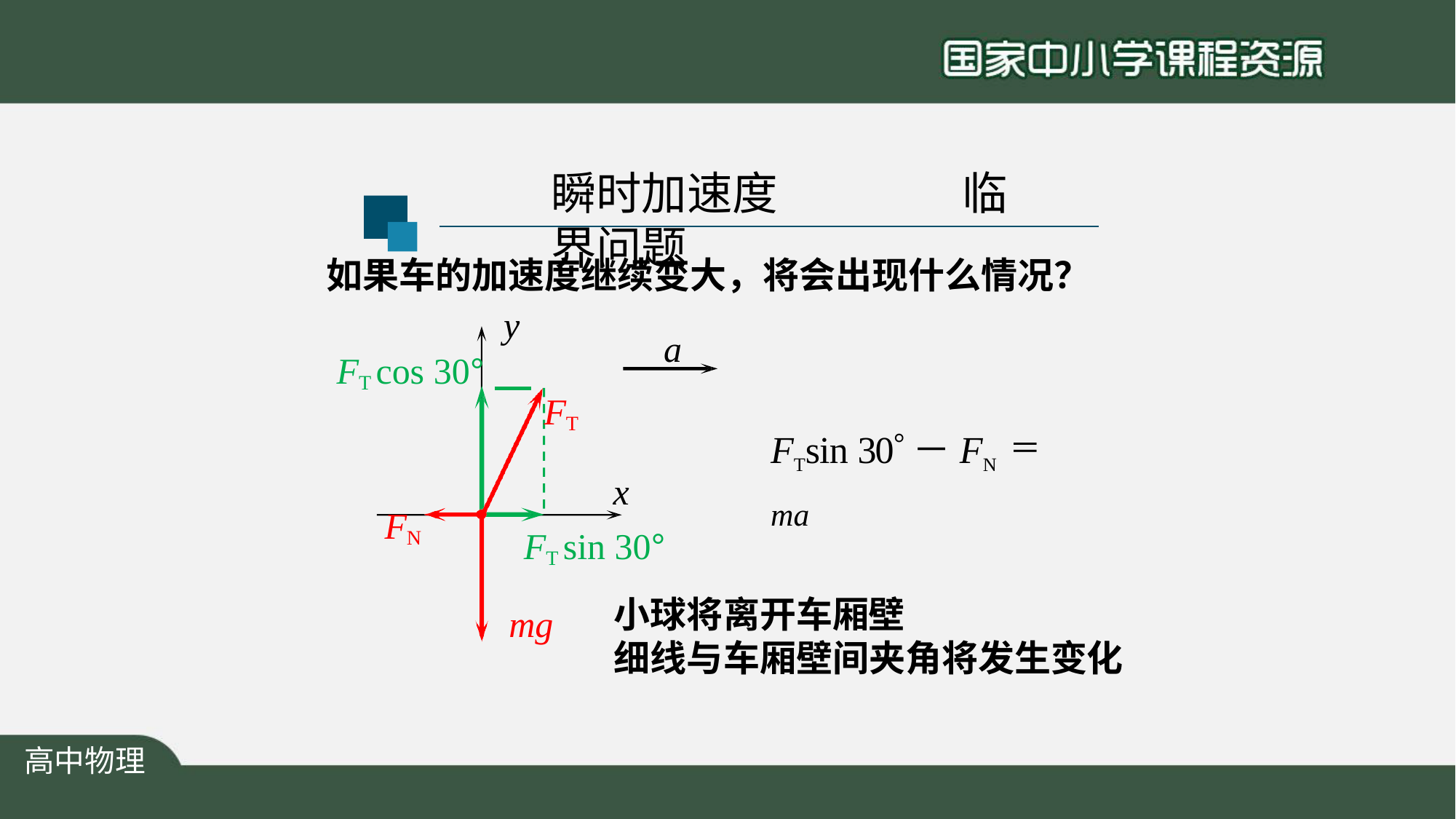

# 瞬时加速度	临界问题

如果车的加速度继续变大，将会出现什么情况？
y
a

FT cos 30°
FT

FTsin 30°－FN ＝ma

x
FT sin 30°

FN

小球将离开车厢壁
细线与车厢壁间夹角将发生变化
mg
高中物理